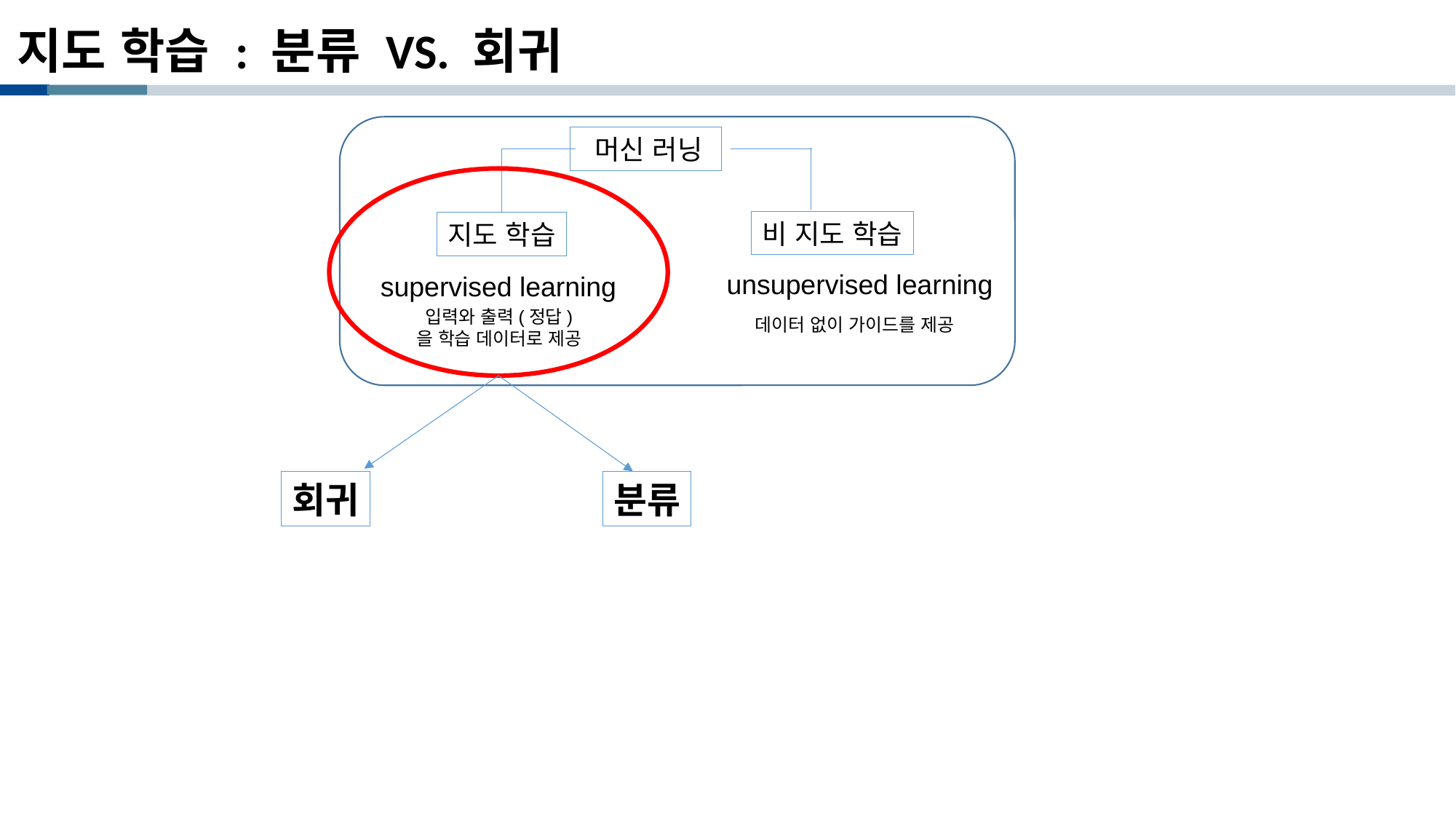

지도 학습 : 분류 VS. 회귀

 머신 러닝

비 지도 학습
지도 학습
unsupervised learning
supervised learning
입력와 출력(정답)
을 학습 데이터로 제공
 데이터 없이 가이드를 제공
회귀
분류